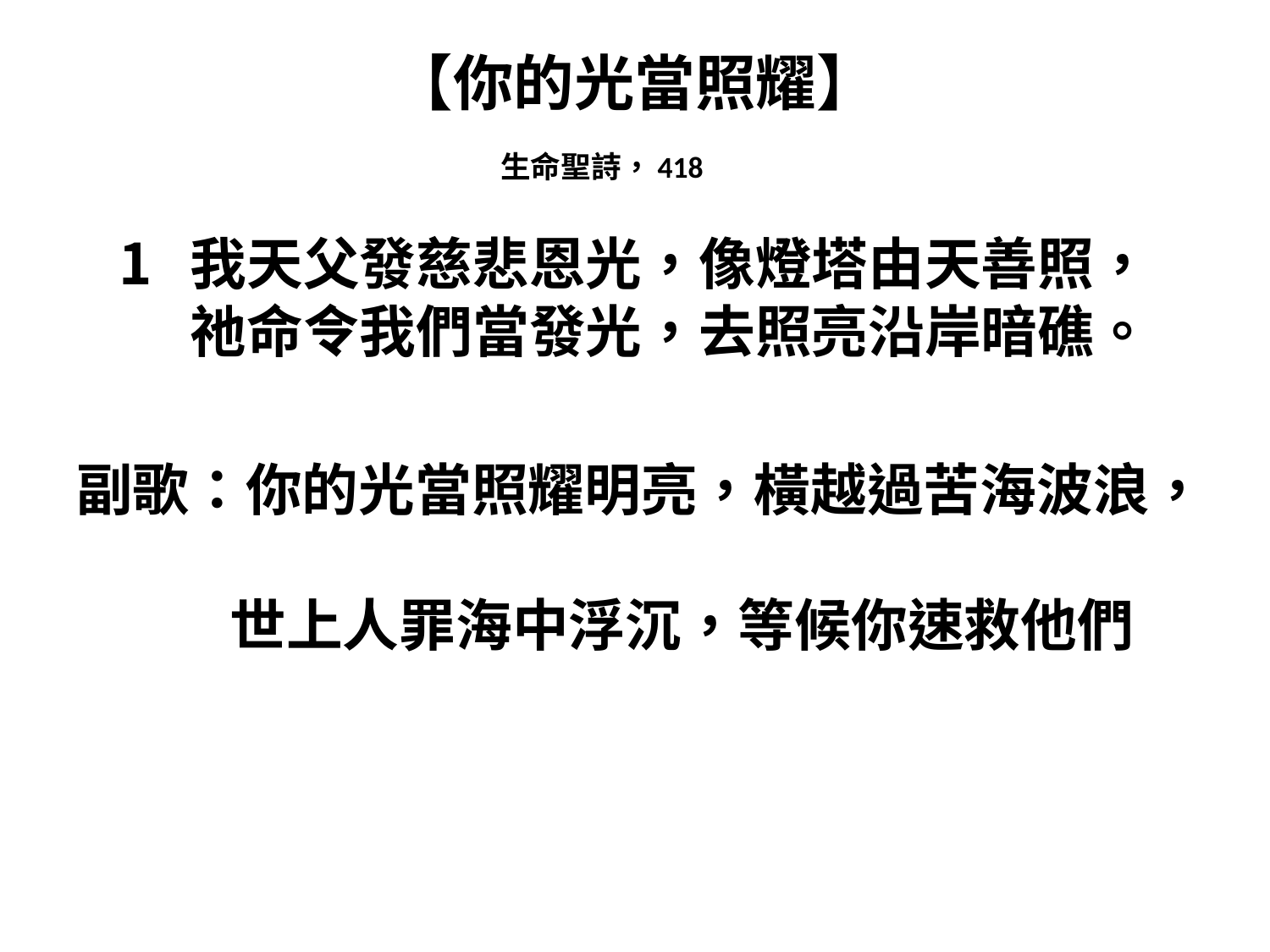

# 【你的光當照耀】 生命聖詩，418
我天父發慈悲恩光，像燈塔由天善照，
祂命令我們當發光，去照亮沿岸暗礁。

副歌：你的光當照耀明亮，橫越過苦海波浪，
　  世上人罪海中浮沉，等候你速救他們